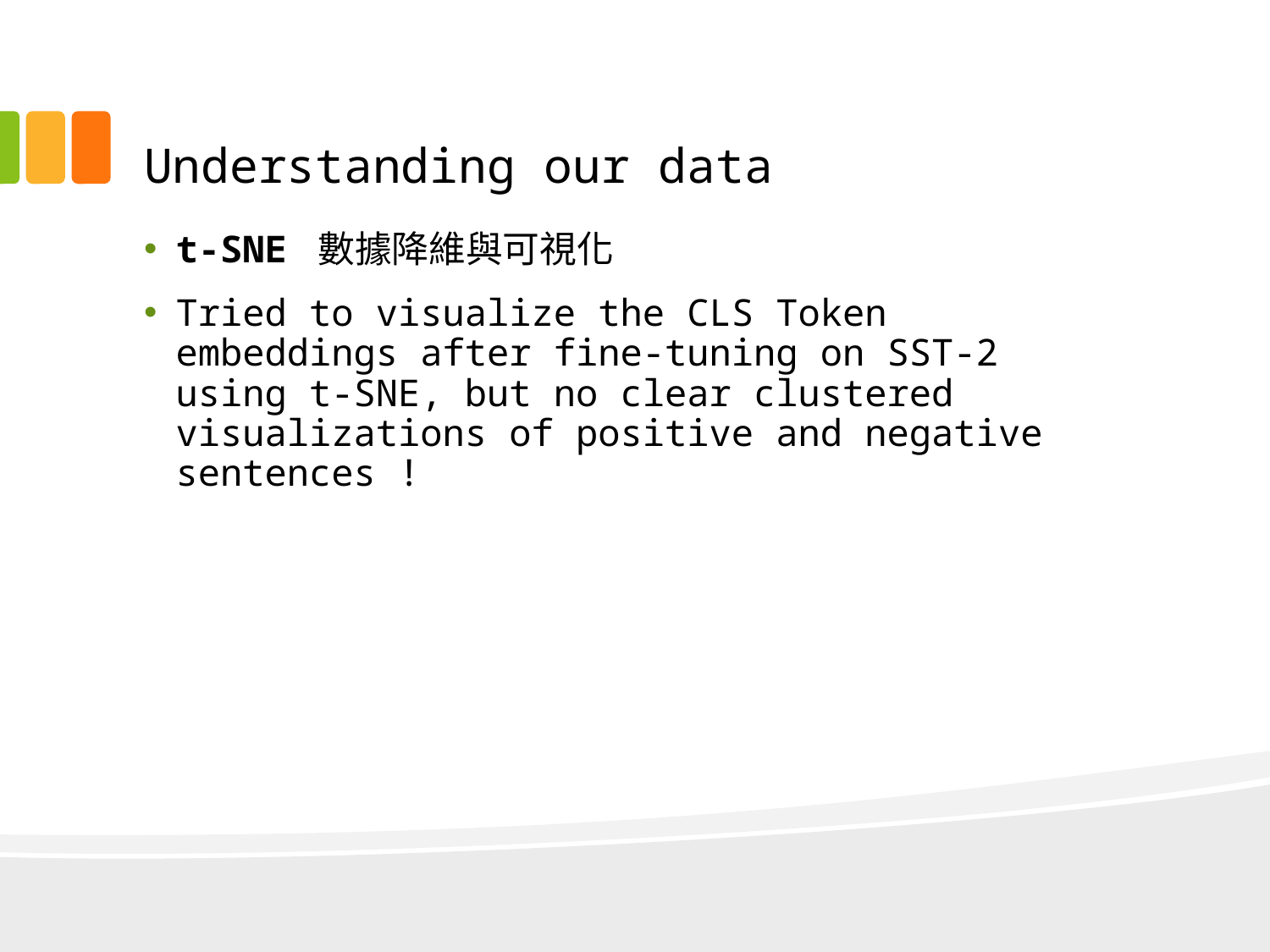

# Understanding our data
t-SNE 數據降維與可視化
Tried to visualize the CLS Token embeddings after fine-tuning on SST-2 using t-SNE, but no clear clustered visualizations of positive and negative sentences !